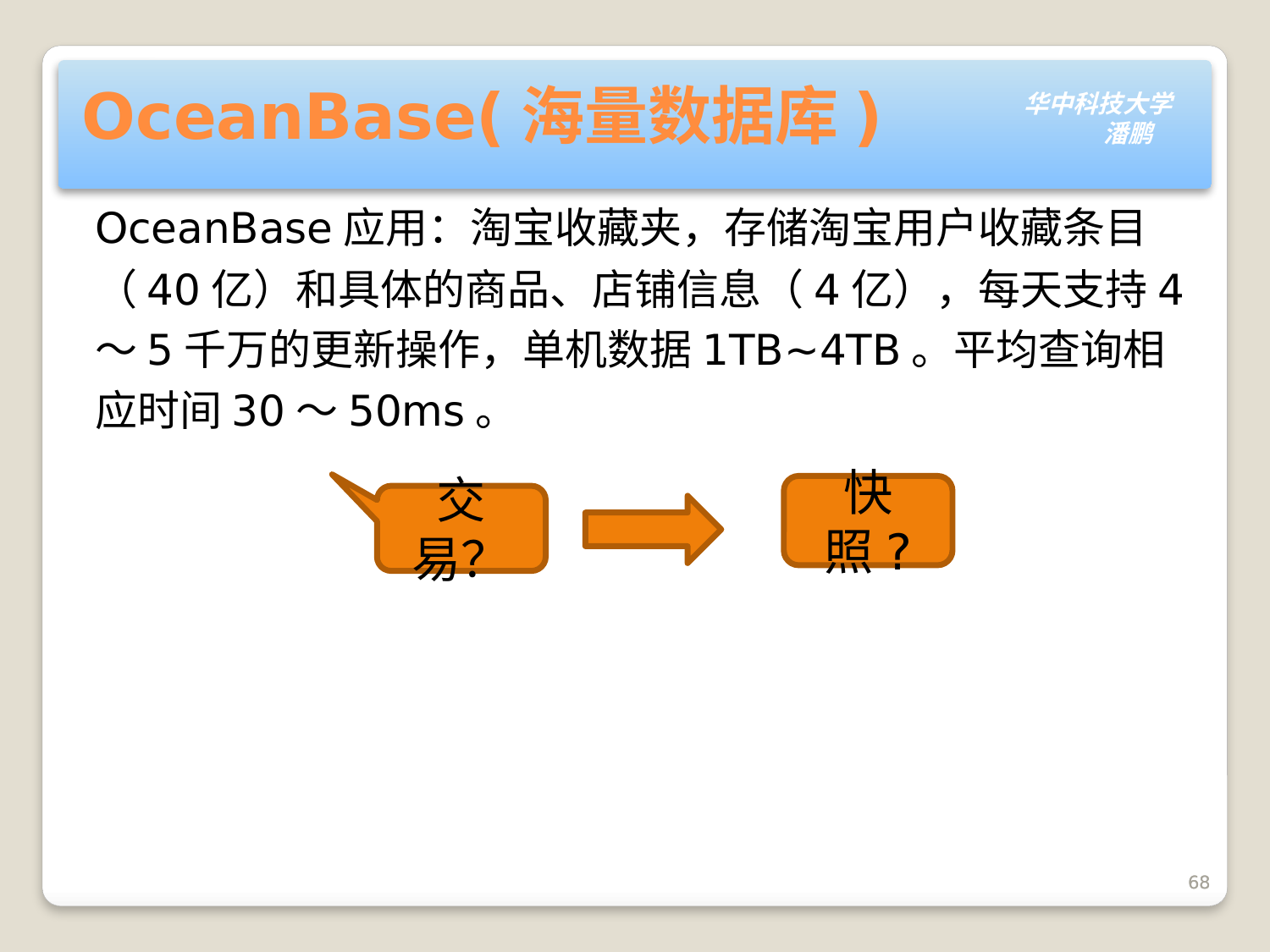

# OceanBase(海量数据库)
OceanBase应用：淘宝收藏夹，存储淘宝用户收藏条目（40亿）和具体的商品、店铺信息（4亿），每天支持4～5千万的更新操作，单机数据1TB~4TB。平均查询相应时间30～50ms。

快照?
交易？

68
68